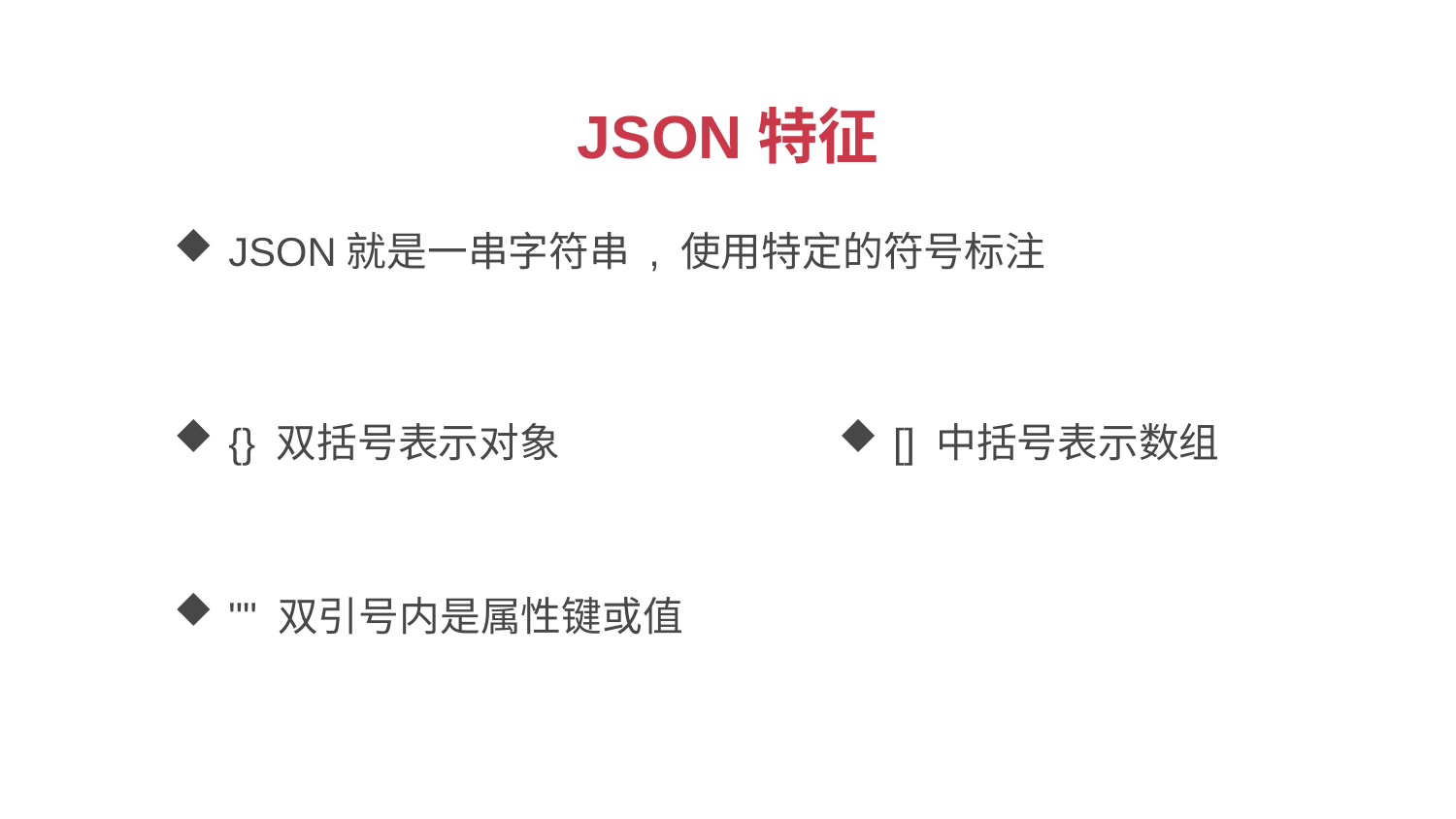

JSON特征
JSON就是一串字符串 , 使用特定的符号标注
{} 双括号表示对象
[] 中括号表示数组
"" 双引号内是属性键或值